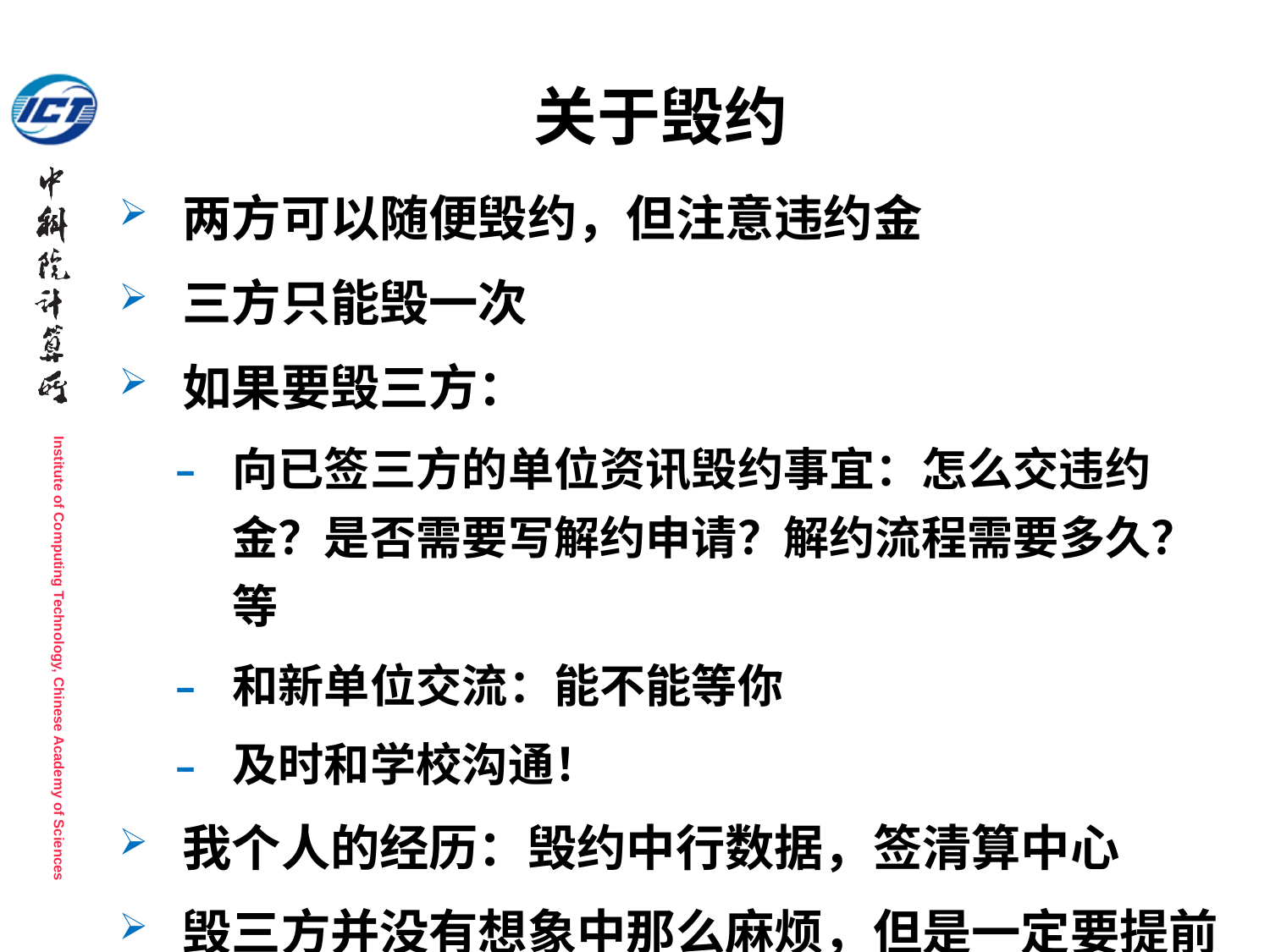

# 关于毁约
两方可以随便毁约，但注意违约金
三方只能毁一次
如果要毁三方：
向已签三方的单位资讯毁约事宜：怎么交违约金？是否需要写解约申请？解约流程需要多久？等
和新单位交流：能不能等你
及时和学校沟通！
我个人的经历：毁约中行数据，签清算中心
毁三方并没有想象中那么麻烦，但是一定要提前做好充分的沟通。